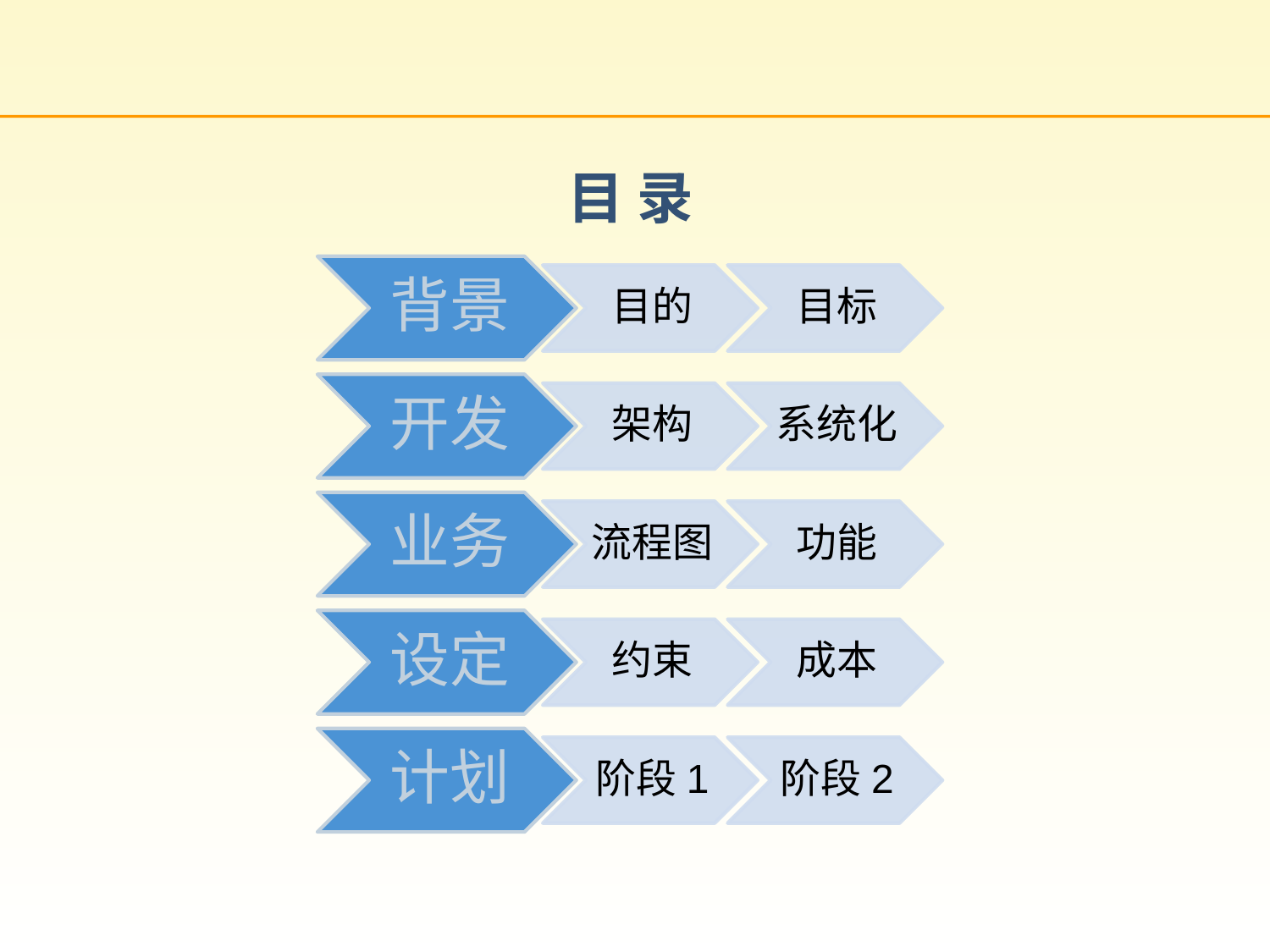

目 录
背景
目的
目标
开发
架构
系统化
业务
流程图
功能
设定
约束
成本
计划
阶段1
阶段2